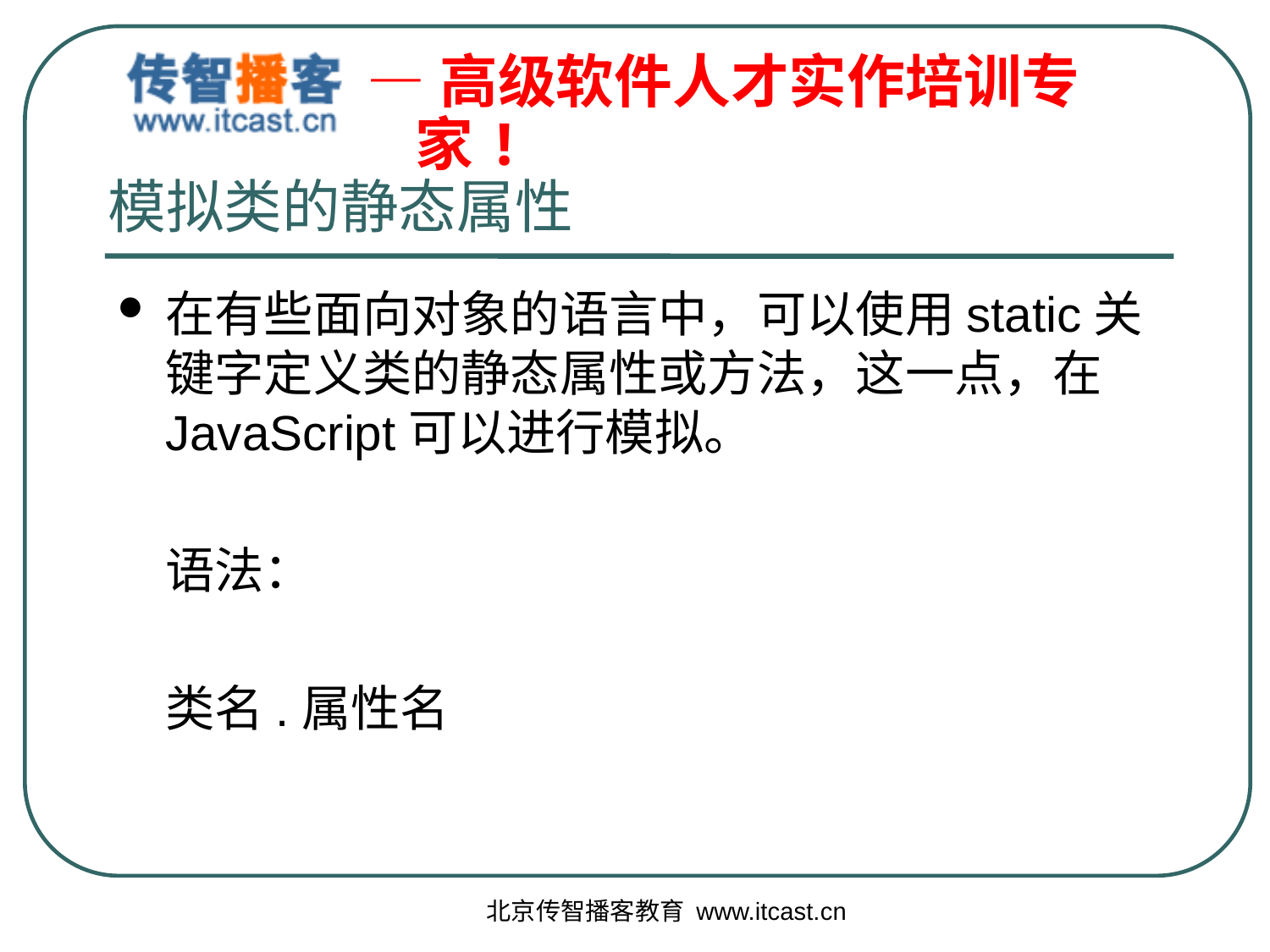

# 模拟类的静态属性
在有些面向对象的语言中，可以使用static关键字定义类的静态属性或方法，这一点，在JavaScript可以进行模拟。

	语法：

	类名.属性名
北京传智播客教育 www.itcast.cn